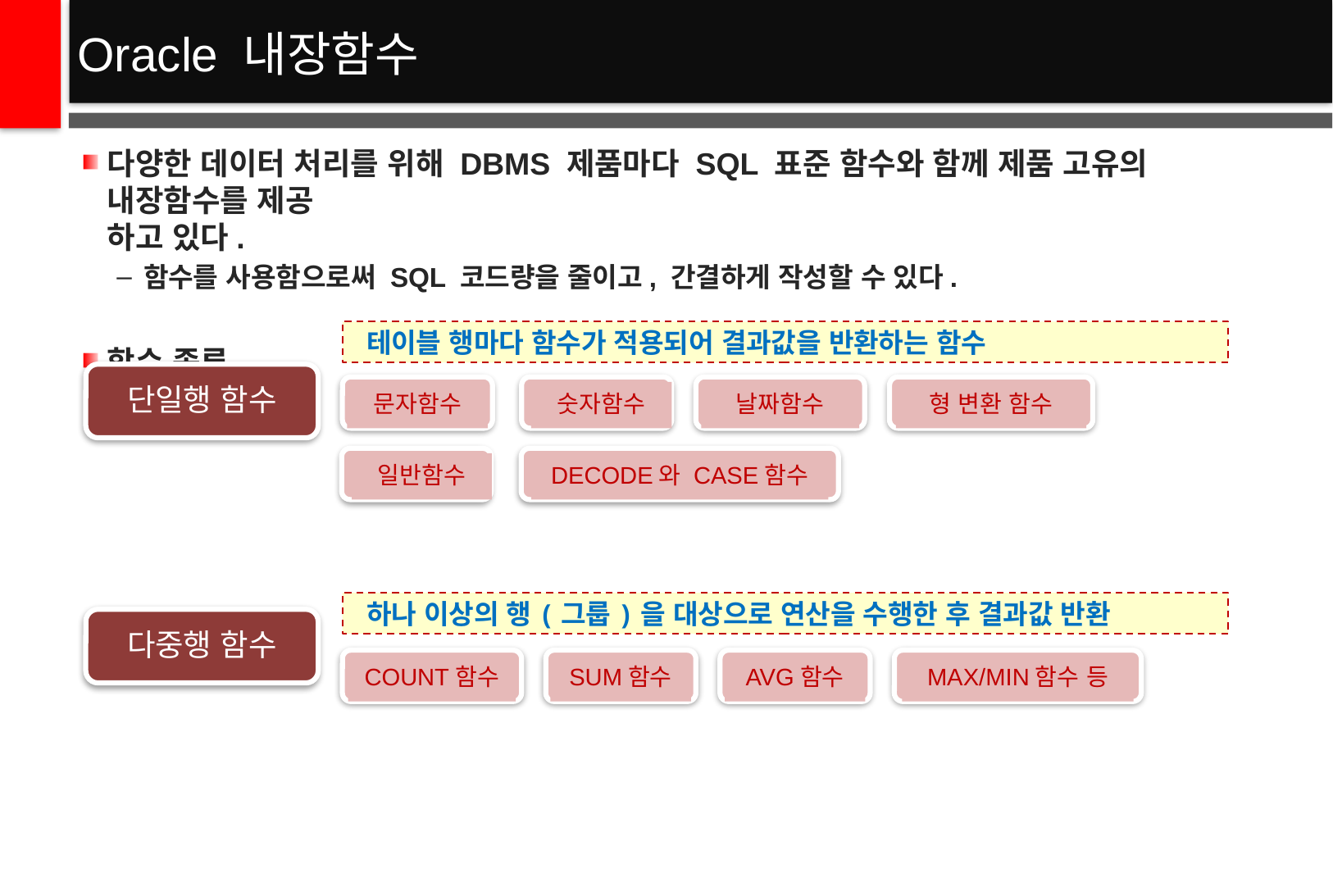

# Oracle 내장함수
다양한 데이터 처리를 위해 DBMS 제품마다 SQL 표준 함수와 함께 제품 고유의 내장함수를 제공
하고 있다.
함수를 사용함으로써 SQL 코드량을 줄이고, 간결하게 작성할 수 있다.

함수 종류
테이블 행마다 함수가 적용되어 결과값을 반환하는 함수

단일행 함수

문자함수

숫자함수

날짜함수

형 변환 함수

일반함수
DECODE와 CASE함수
하나 이상의 행(그룹)을 대상으로 연산을 수행한 후 결과값 반환

다중행 함수

COUNT함수

SUM함수

AVG함수

MAX/MIN함수 등